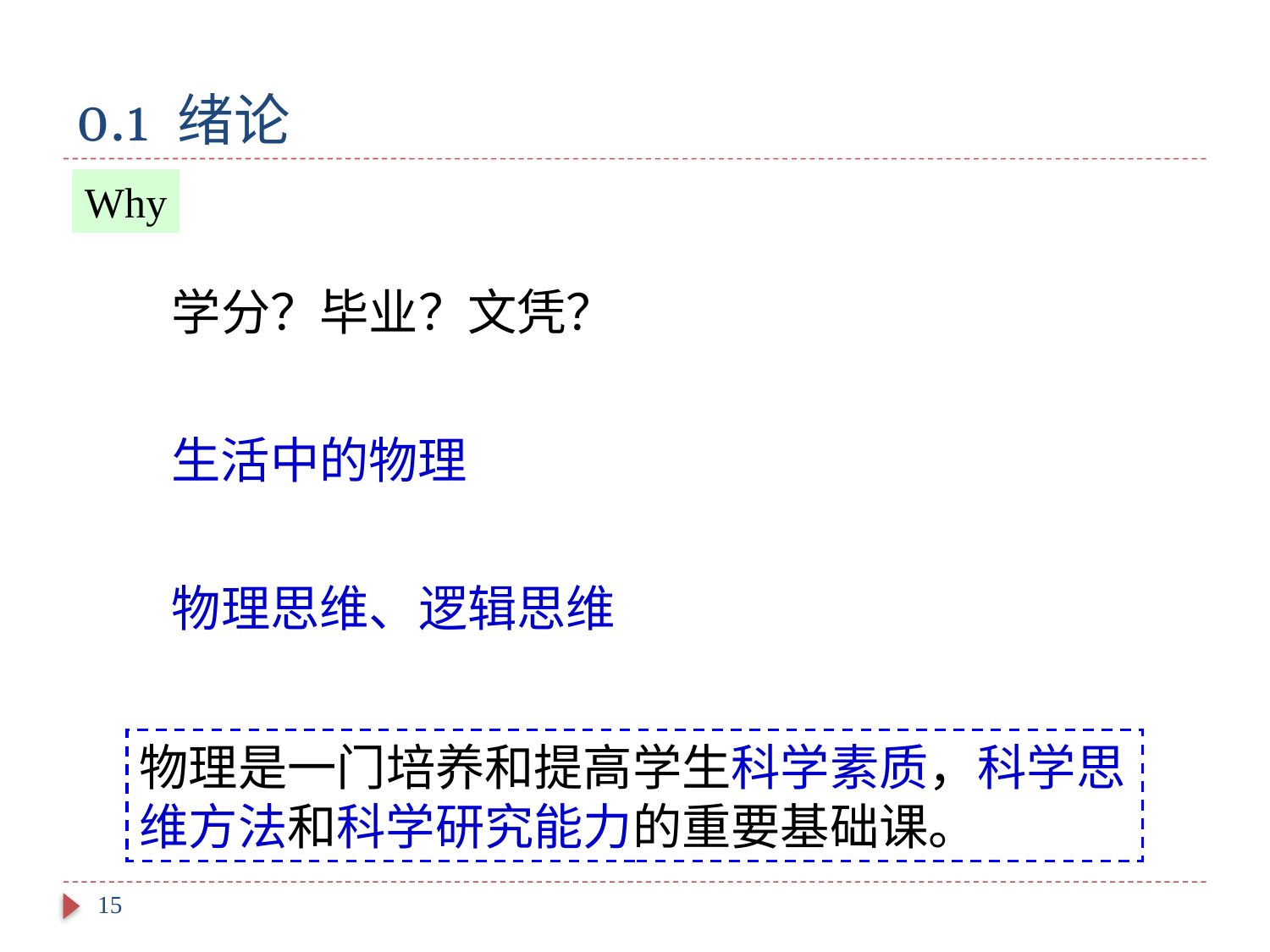

# 0.1 绪论
Why
学分？毕业？文凭？
生活中的物理
物理思维、逻辑思维
物理是一门培养和提高学生科学素质，科学思维方法和科学研究能力的重要基础课。
15